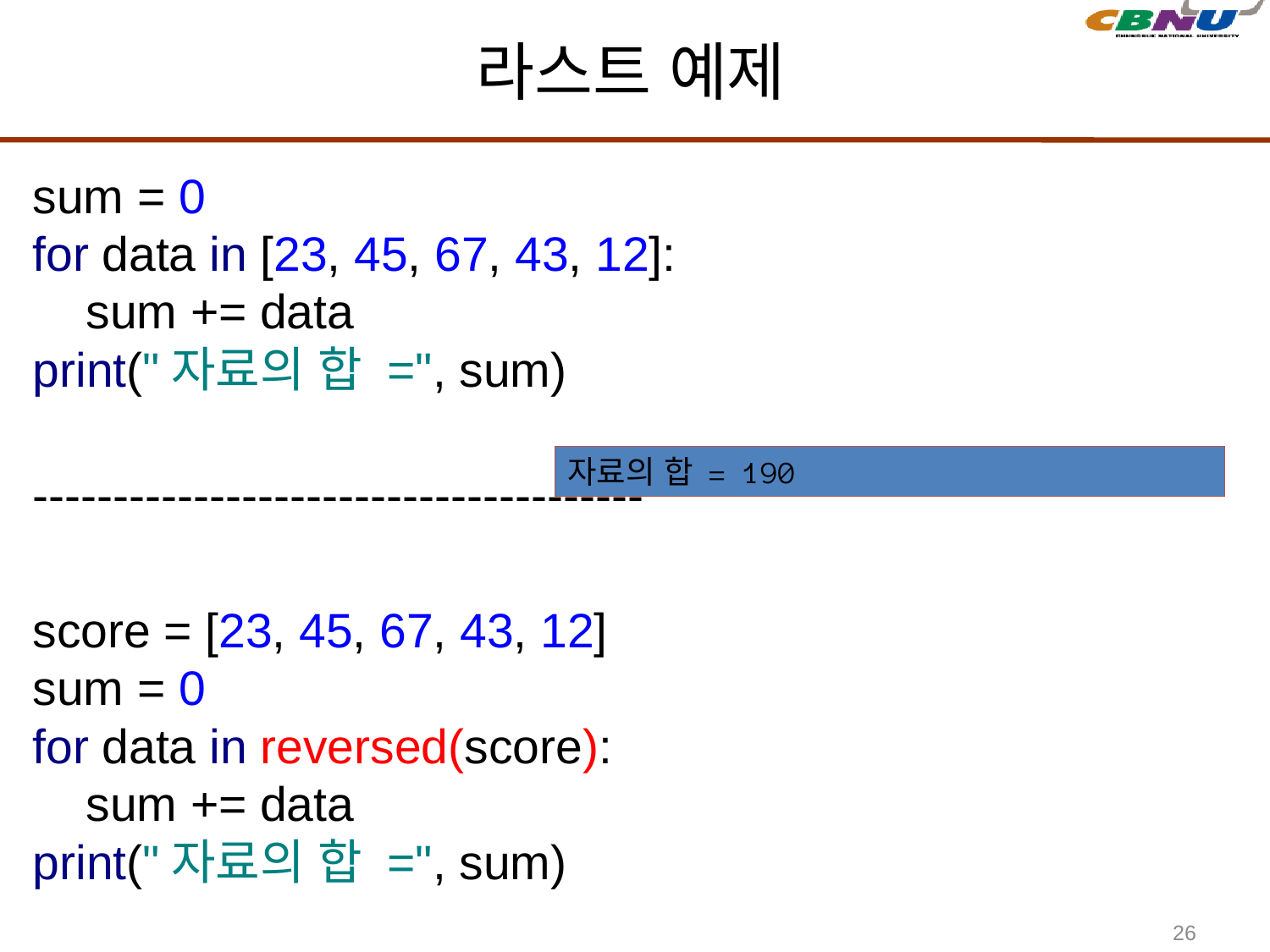

# 라스트 예제
sum = 0
for data in [23, 45, 67, 43, 12]:
    sum += data
print("자료의 합 =", sum)
--------------------------------------

score = [23, 45, 67, 43, 12]
sum = 0
for data in reversed(score):
    sum += data
print("자료의 합 =", sum)
자료의 합 = 190
26